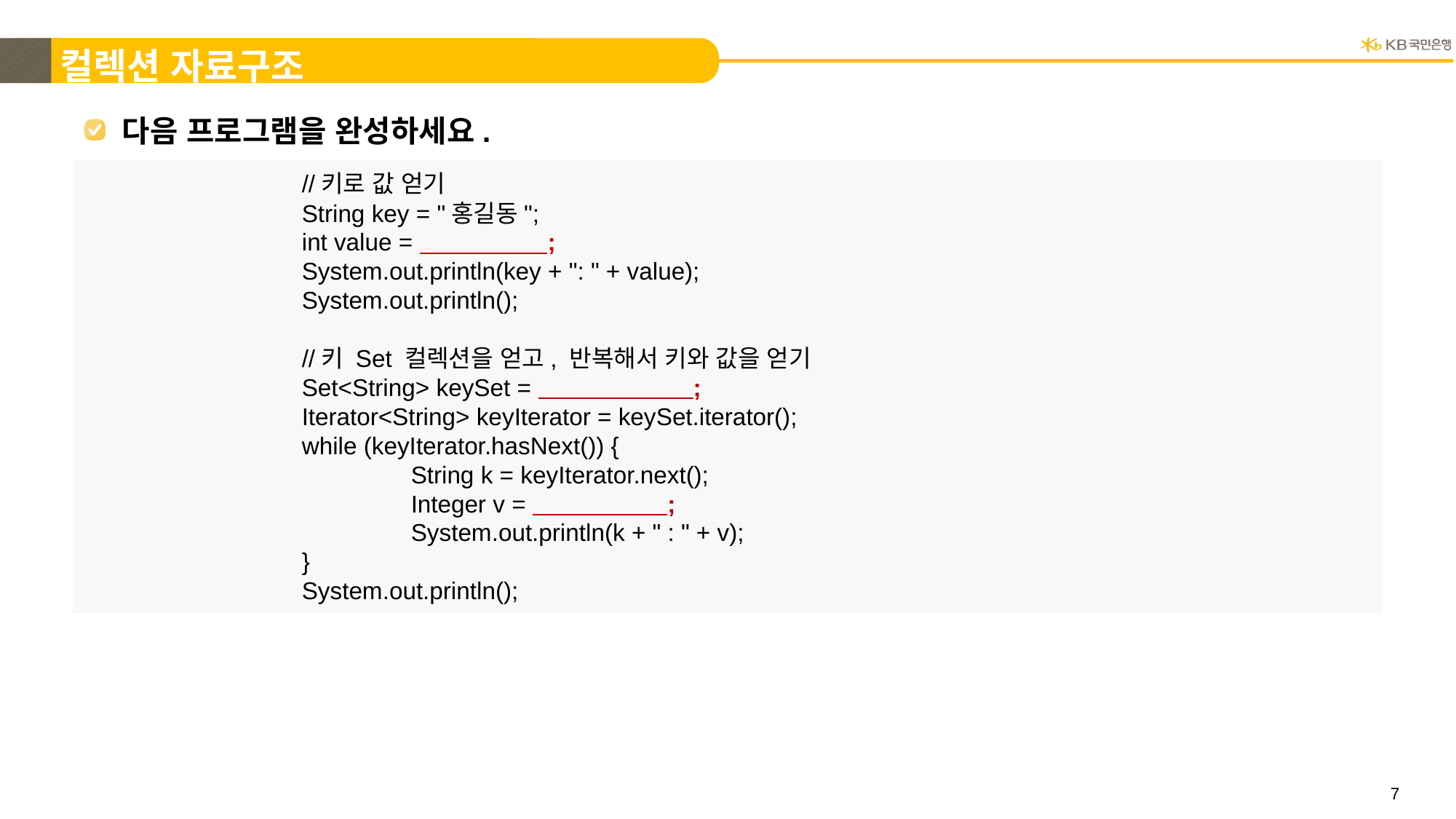

컬렉션 자료구조
# 다음 프로그램을 완성하세요.

		//키로 값 얻기
		String key = "홍길동";
		int value =                    ;
		System.out.println(key + ": " + value);
		System.out.println();

		//키 Set 컬렉션을 얻고, 반복해서 키와 값을 얻기
		Set<String> keySet =                        ;
		Iterator<String> keyIterator = keySet.iterator();
		while (keyIterator.hasNext()) {
			String k = keyIterator.next();
			Integer v =                     ;
			System.out.println(k + " : " + v);
		}
		System.out.println();